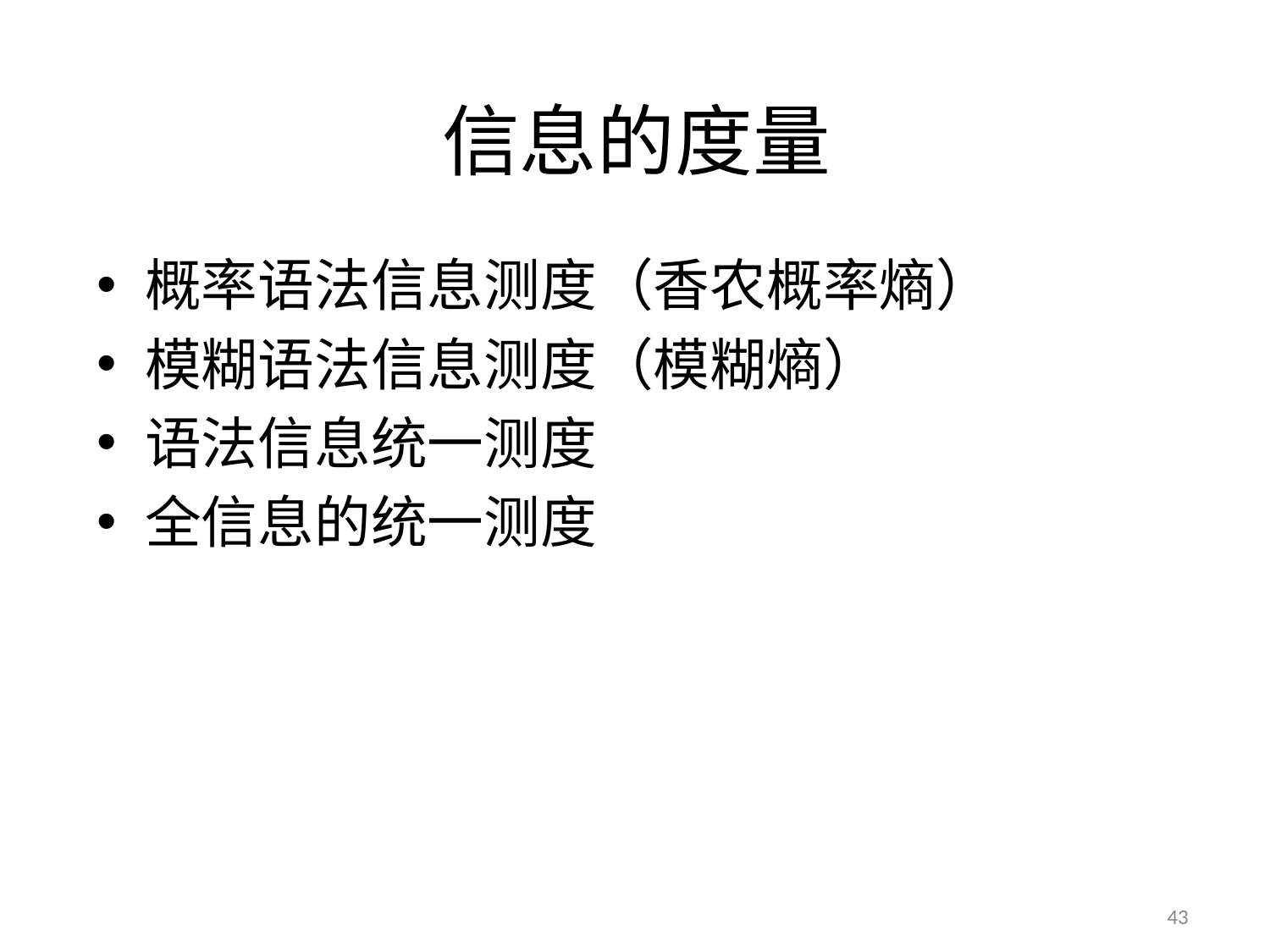

# 信息的度量
概率语法信息测度（香农概率熵）
模糊语法信息测度（模糊熵）
语法信息统一测度
全信息的统一测度

43